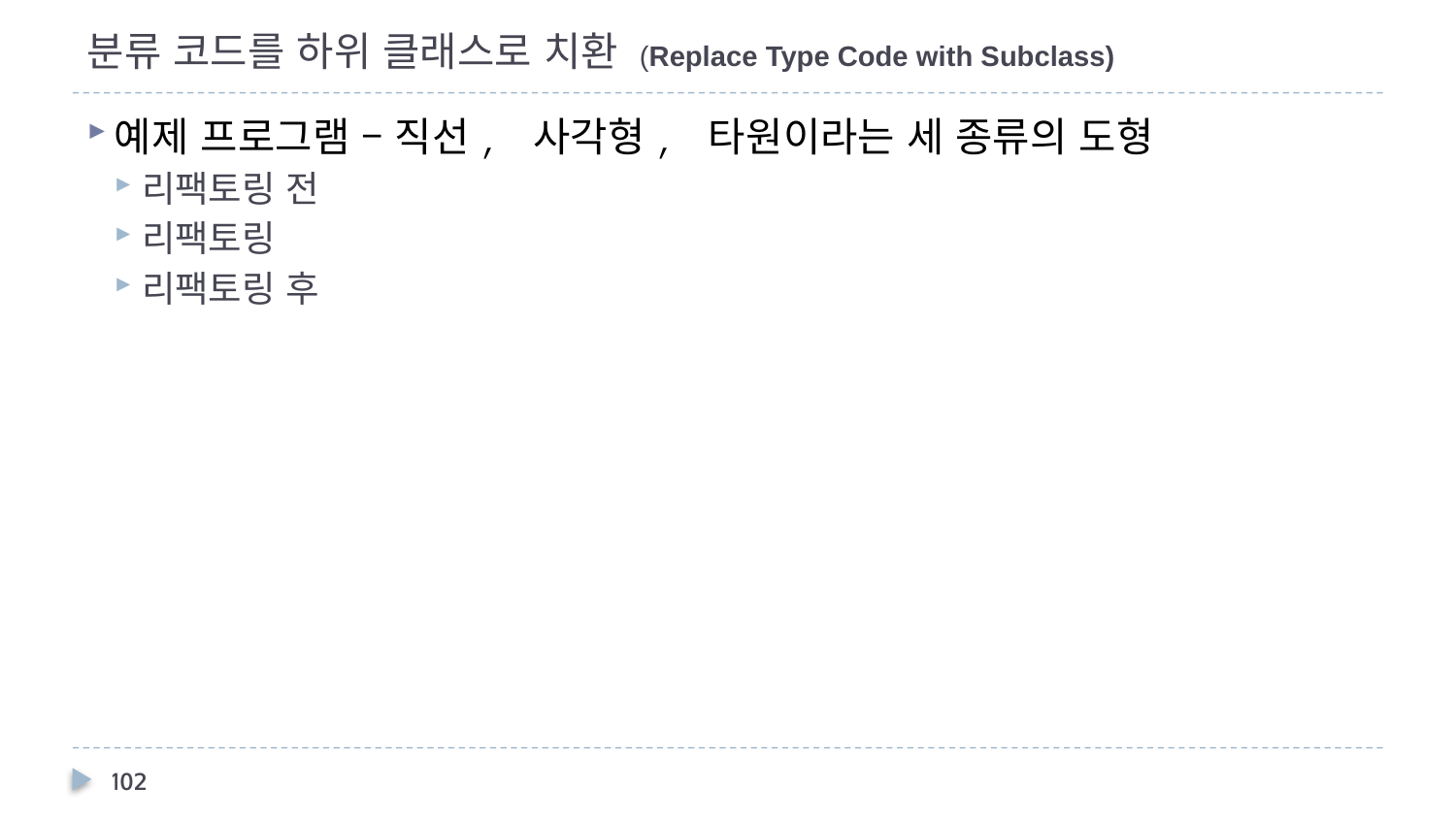

# 분류 코드를 하위 클래스로 치환 (Replace Type Code with Subclass)
예제 프로그램 – 직선, 사각형, 타원이라는 세 종류의 도형
리팩토링 전
리팩토링
리팩토링 후
102